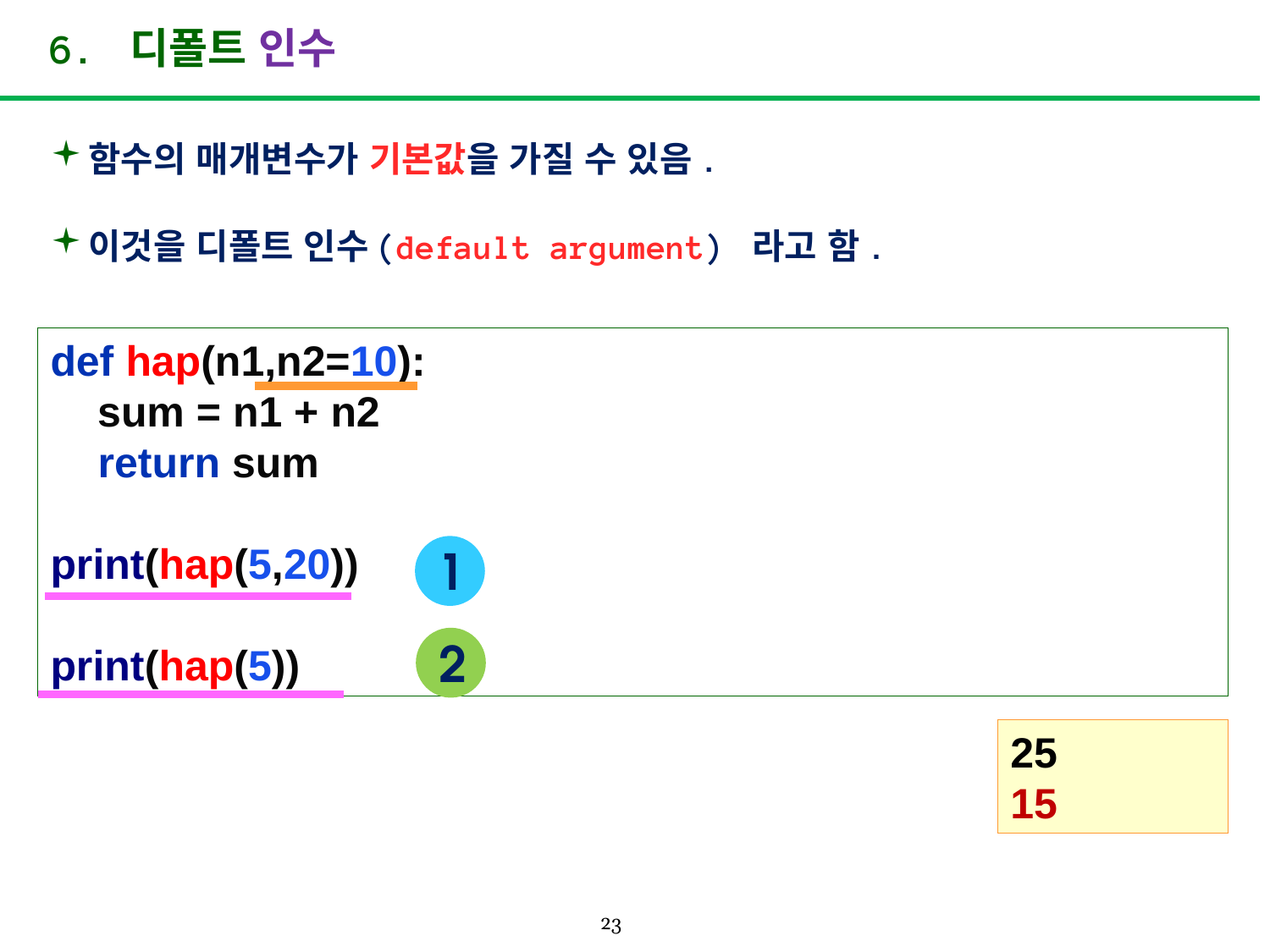

# 6. 디폴트 인수
함수의 매개변수가 기본값을 가질 수 있음.
이것을 디폴트 인수(default argument) 라고 함.

def hap(n1,n2=10):
    sum = n1 + n2
    return sum
print(hap(5,20))
print(hap(5))
1
2
25
15
23